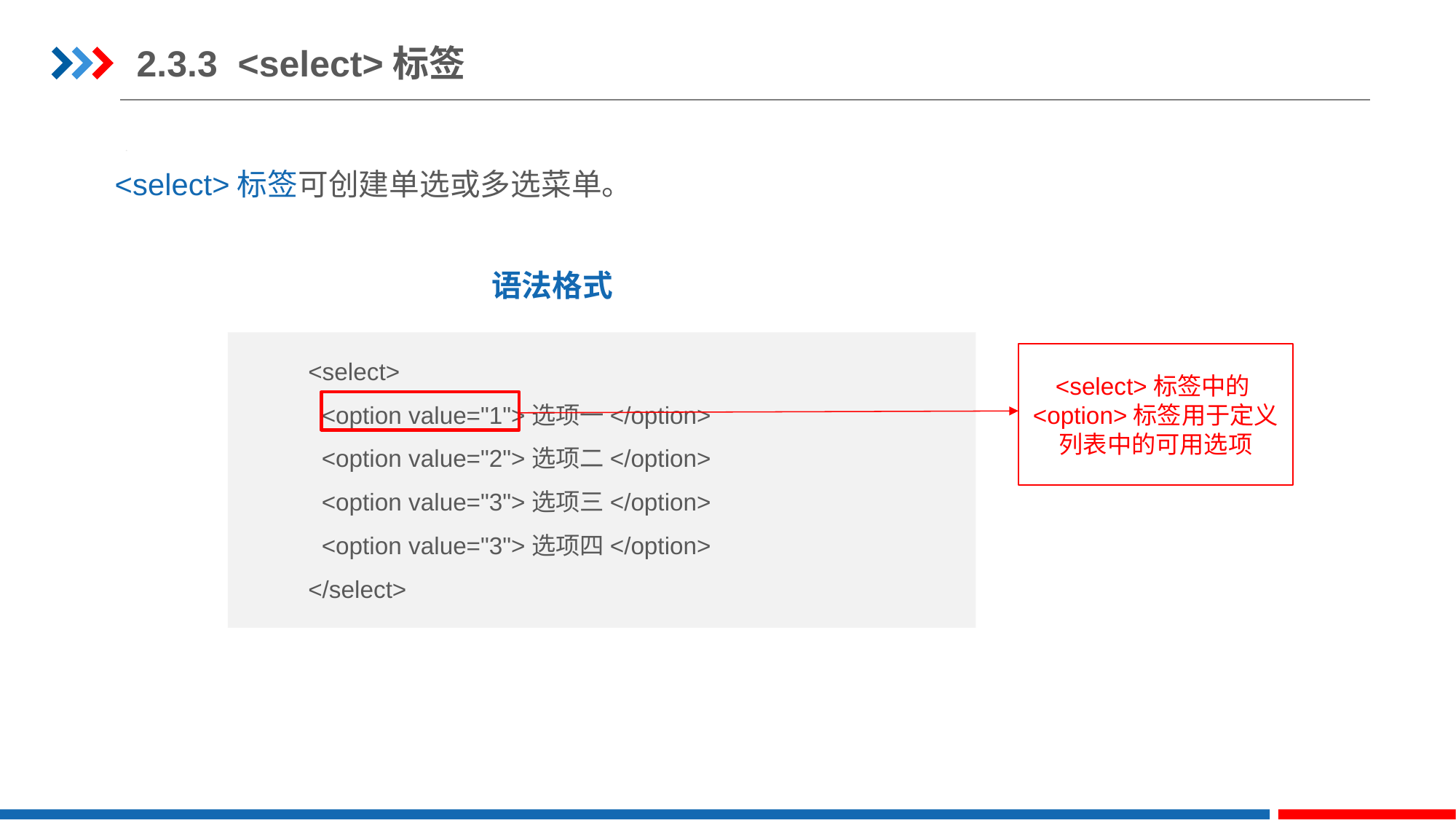

2.3.3  <select>标签
<select>标签可创建单选或多选菜单。
STEP  03
语法格式

<select>
  <option value="1">选项一</option>
  <option value="2">选项二</option>
  <option value="3">选项三</option>
  <option value="3">选项四</option>
</select>
<select>标签中的<option>标签用于定义列表中的可用选项